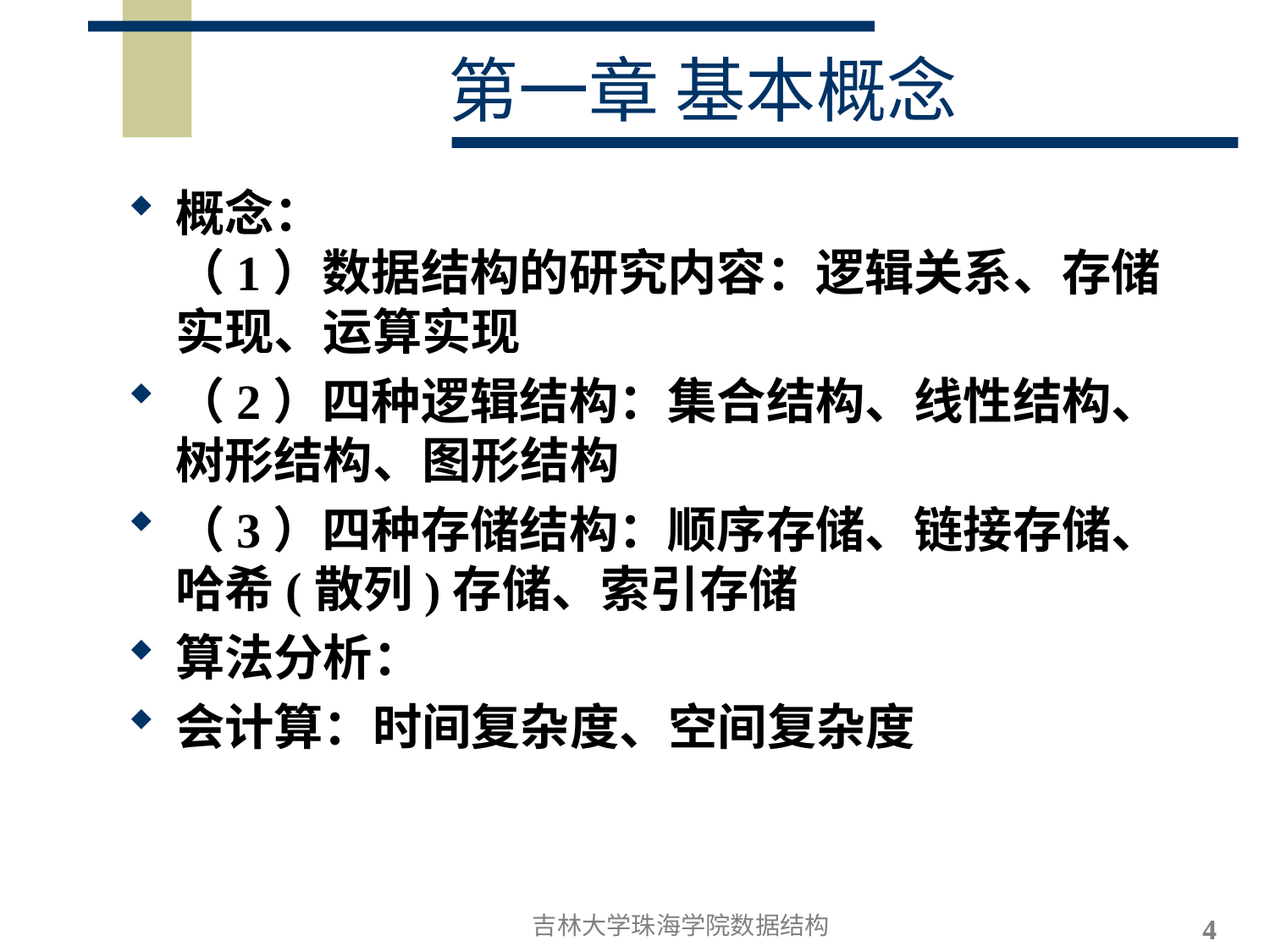

# 第一章 基本概念

概念：							（1）数据结构的研究内容：逻辑关系、存储实现、运算实现
（2）四种逻辑结构：集合结构、线性结构、树形结构、图形结构
（3）四种存储结构：顺序存储、链接存储、哈希(散列)存储、索引存储
算法分析：
会计算：时间复杂度、空间复杂度
吉林大学珠海学院数据结构